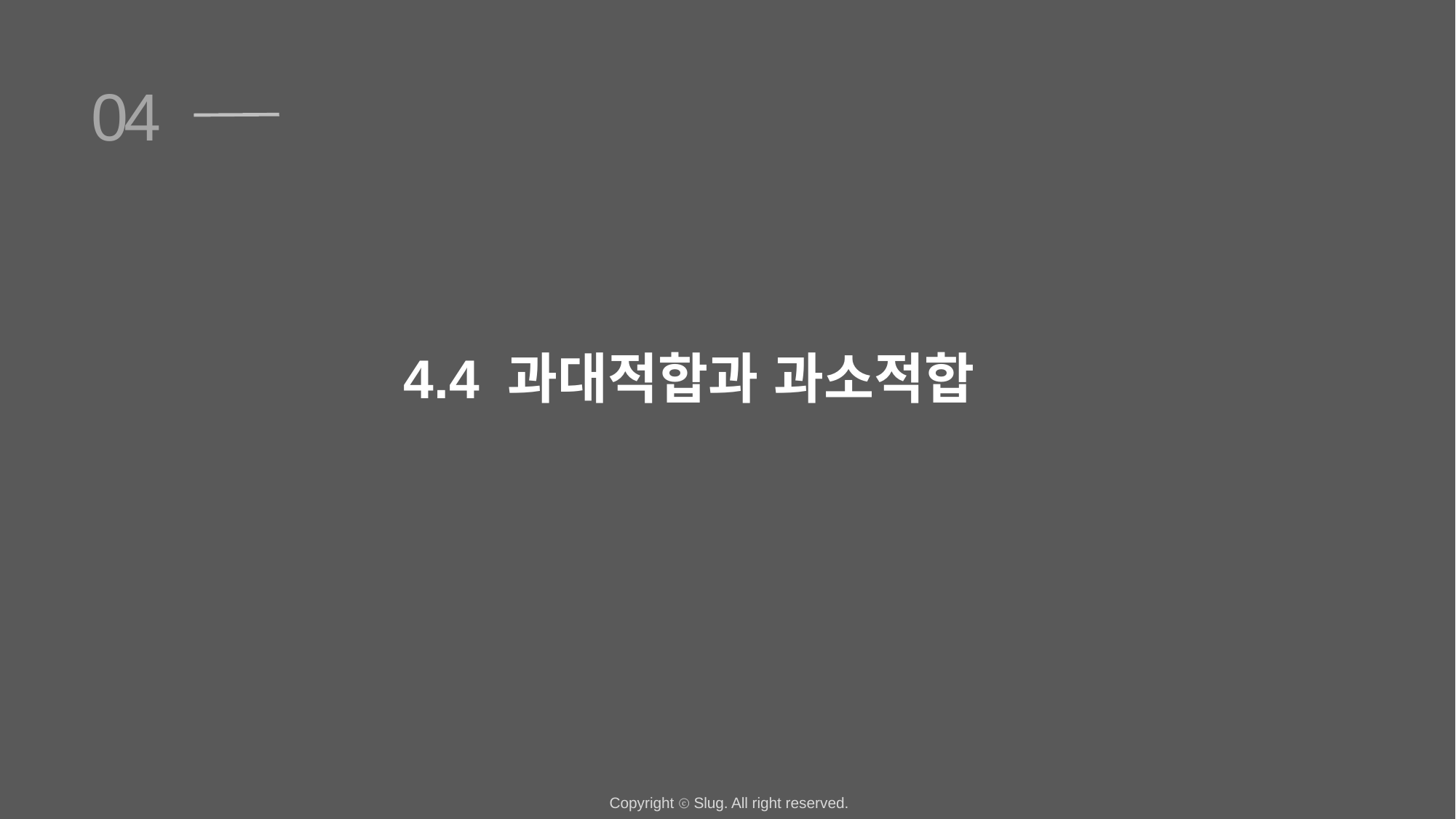

04
4.4 과대적합과 과소적합
Copyright ⓒ Slug. All right reserved.